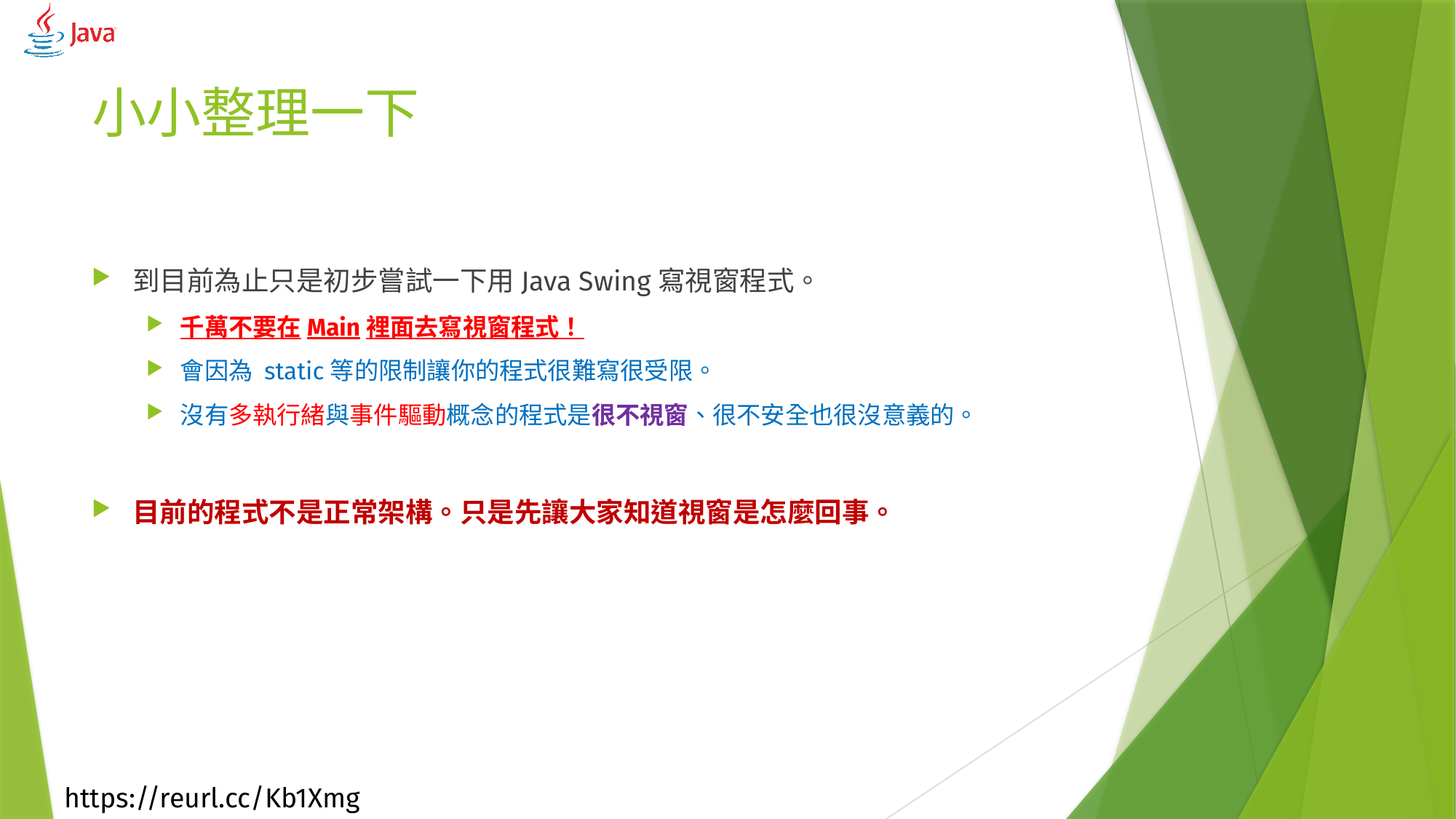

# 小小整理一下
到目前為止只是初步嘗試一下用Java Swing寫視窗程式。
千萬不要在Main裡面去寫視窗程式！
會因為 static等的限制讓你的程式很難寫很受限。
沒有多執行緒與事件驅動概念的程式是很不視窗、很不安全也很沒意義的。

目前的程式不是正常架構。只是先讓大家知道視窗是怎麼回事。